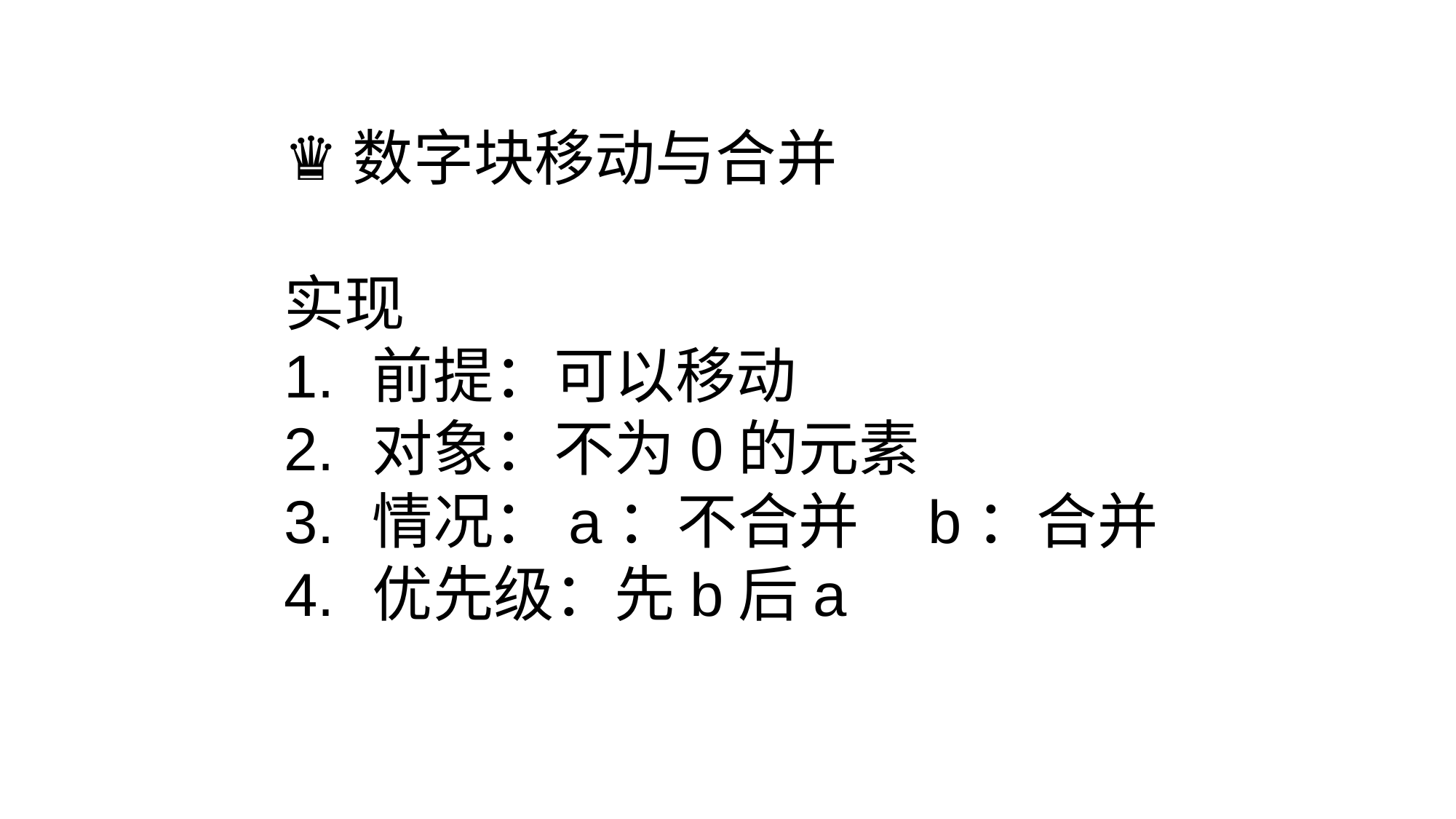

♛数字块移动与合并

实现
前提：可以移动
对象：不为0的元素
情况：a：不合并    b：合并
优先级：先b后a